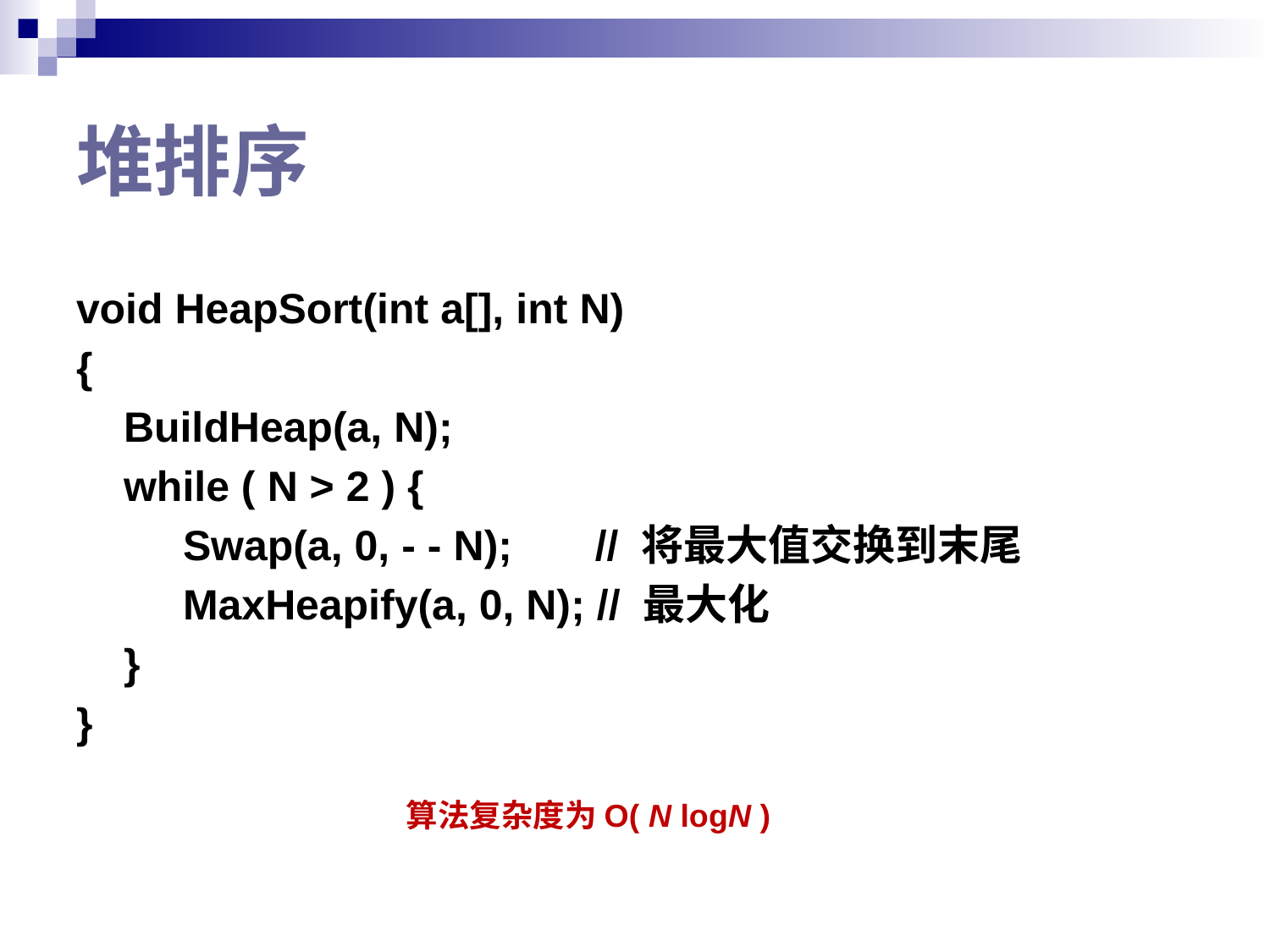

# 堆排序
void HeapSort(int a[], int N)
{
    BuildHeap(a, N);
    while ( N > 2 ) {
         Swap(a, 0, - - N);       // 将最大值交换到末尾
         MaxHeapify(a, 0, N); // 最大化
    }
}
算法复杂度为O( N logN )